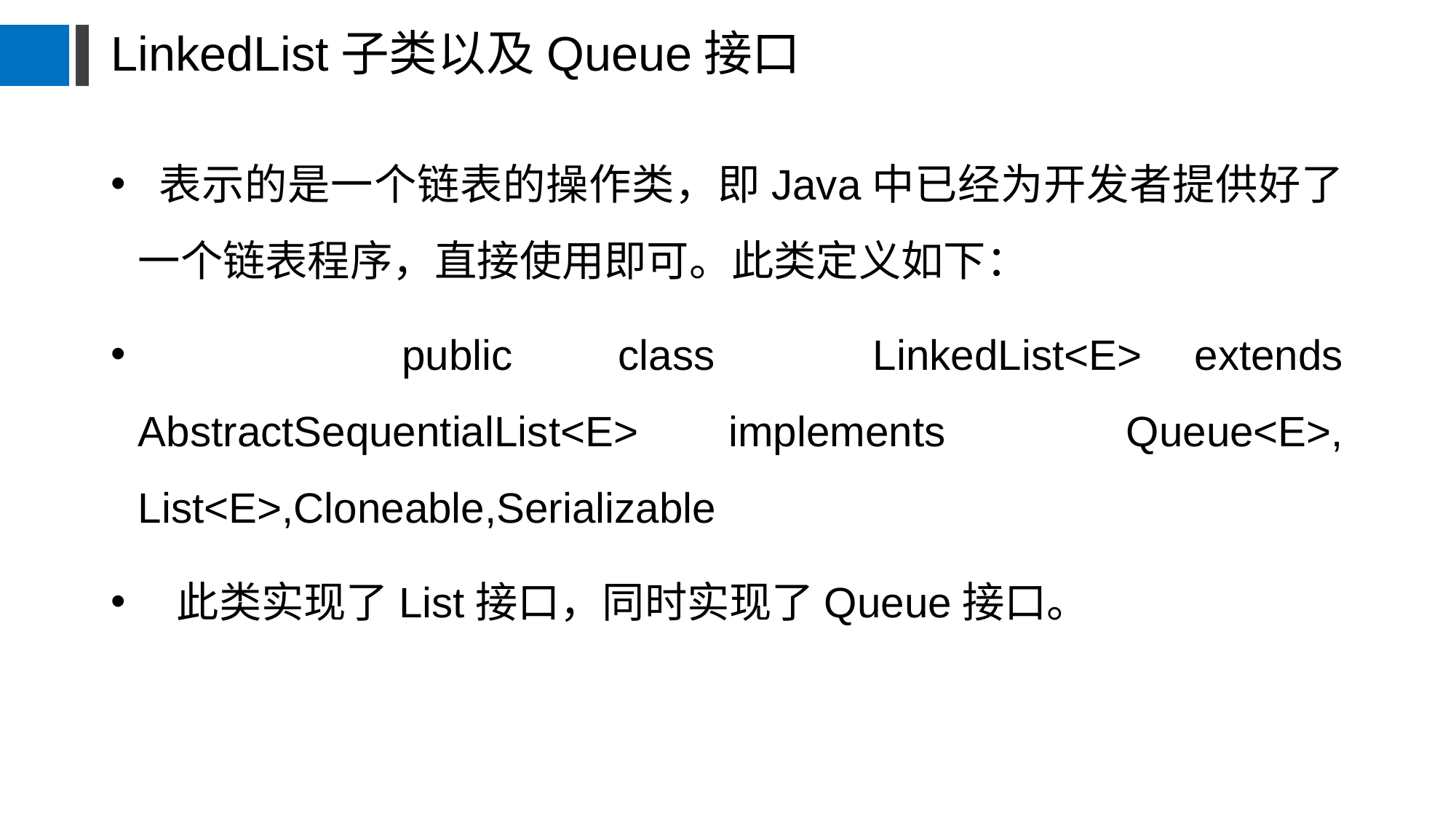

# LinkedList子类以及Queue接口
 表示的是一个链表的操作类，即Java中已经为开发者提供好了一个链表程序，直接使用即可。此类定义如下：
     public  class   LinkedList<E> extends AbstractSequentialList<E> implements  Queue<E>, List<E>,Cloneable,Serializable
   此类实现了List接口，同时实现了Queue接口。